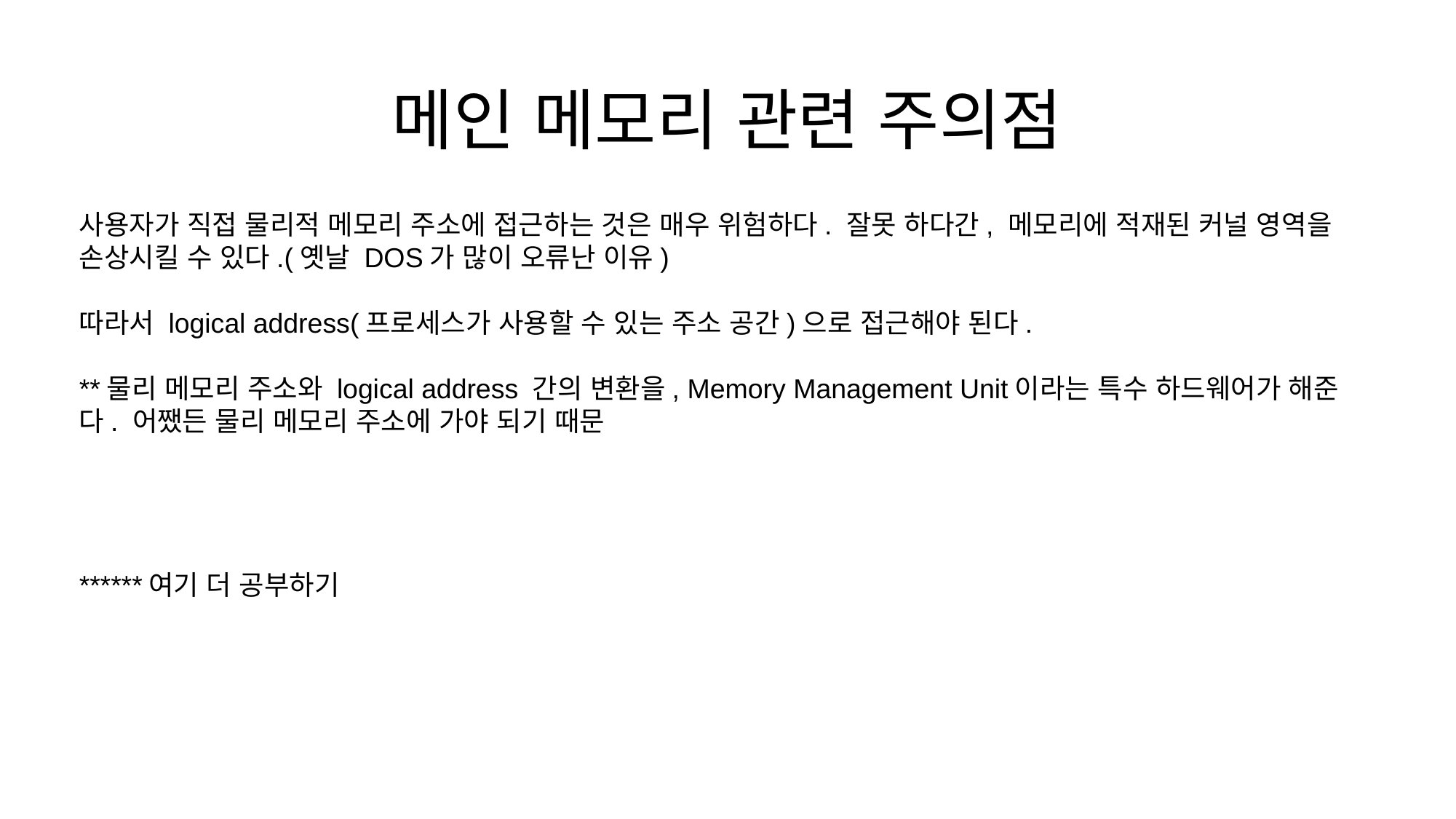

# 메인 메모리 관련 주의점
사용자가 직접 물리적 메모리 주소에 접근하는 것은 매우 위험하다. 잘못 하다간, 메모리에 적재된 커널 영역을 손상시킬 수 있다.(옛날 DOS가 많이 오류난 이유)

따라서 logical address(프로세스가 사용할 수 있는 주소 공간)으로 접근해야 된다.

**물리 메모리 주소와 logical address 간의 변환을, Memory Management Unit이라는 특수 하드웨어가 해준다. 어쨌든 물리 메모리 주소에 가야 되기 때문

******여기 더 공부하기